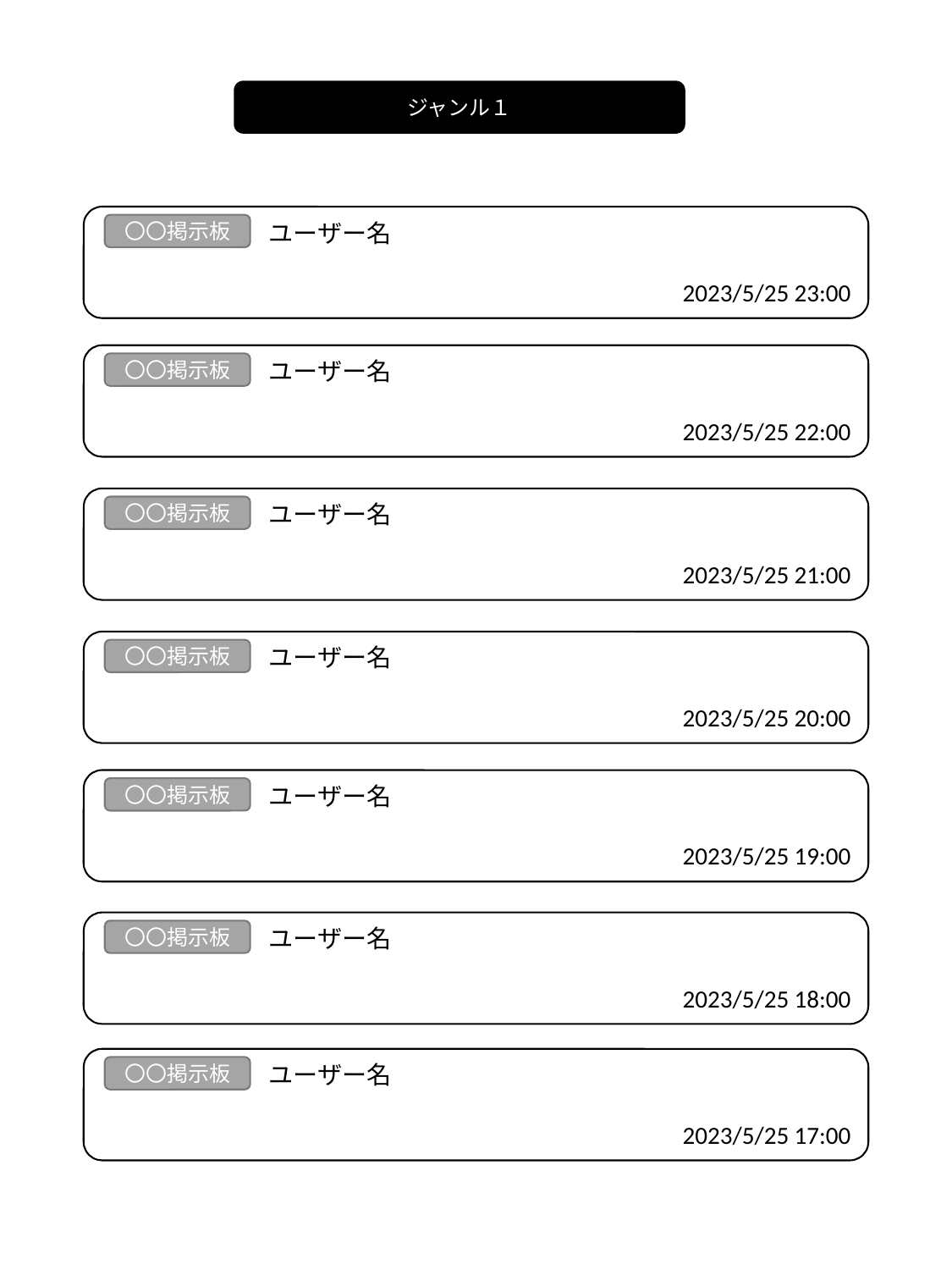

ジャンル１

ユーザー名
〇〇掲示板
2023/5/25 23:00

ユーザー名
〇〇掲示板
2023/5/25 22:00

ユーザー名
〇〇掲示板
2023/5/25 21:00

ユーザー名
〇〇掲示板
2023/5/25 20:00

ユーザー名
〇〇掲示板
2023/5/25 19:00

ユーザー名
〇〇掲示板
2023/5/25 18:00

ユーザー名
〇〇掲示板
2023/5/25 17:00